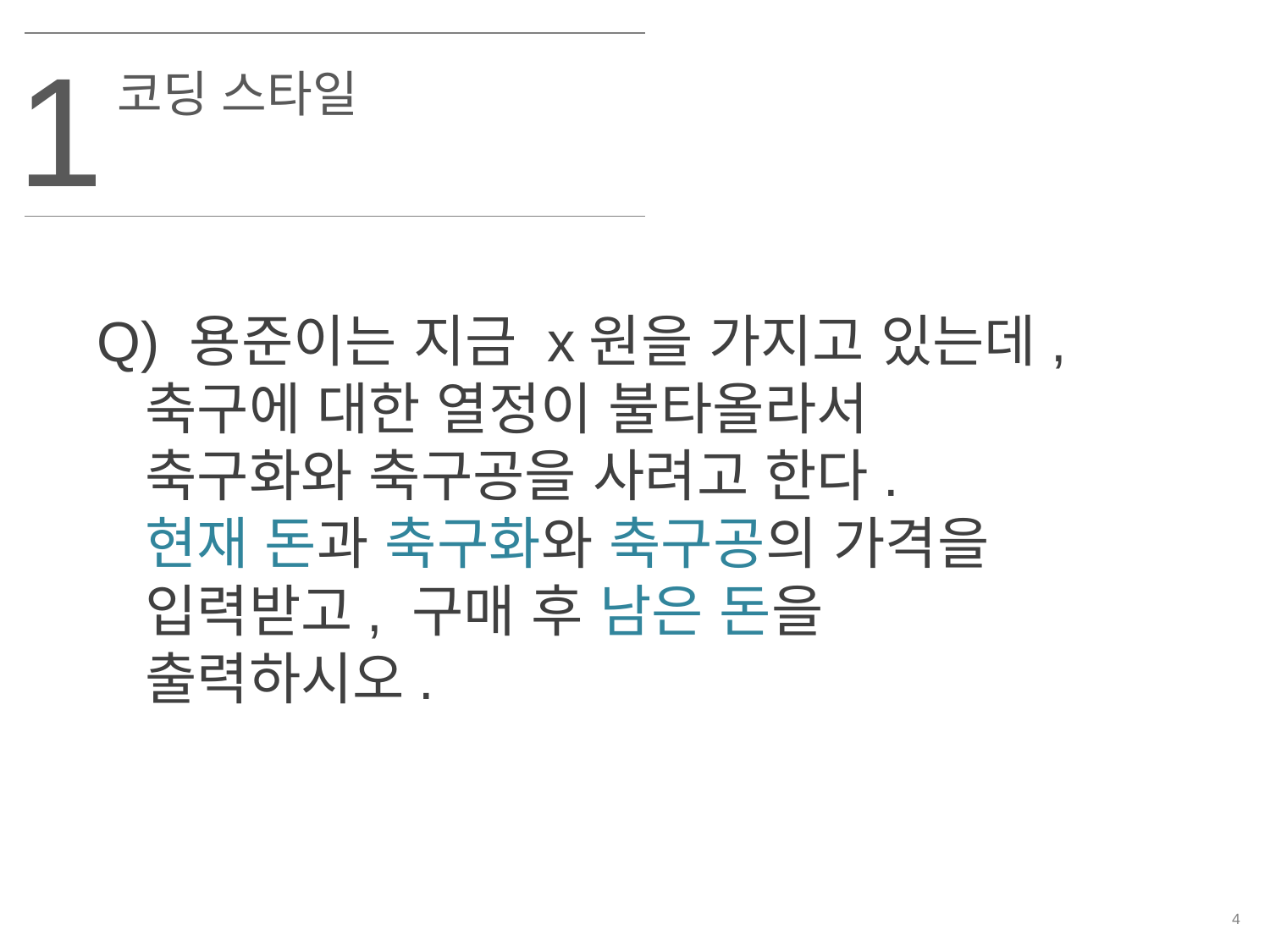

1
코딩 스타일
Q) 용준이는 지금 x원을 가지고 있는데, 축구에 대한 열정이 불타올라서 축구화와 축구공을 사려고 한다.
현재 돈과 축구화와 축구공의 가격을 입력받고, 구매 후 남은 돈을 출력하시오.